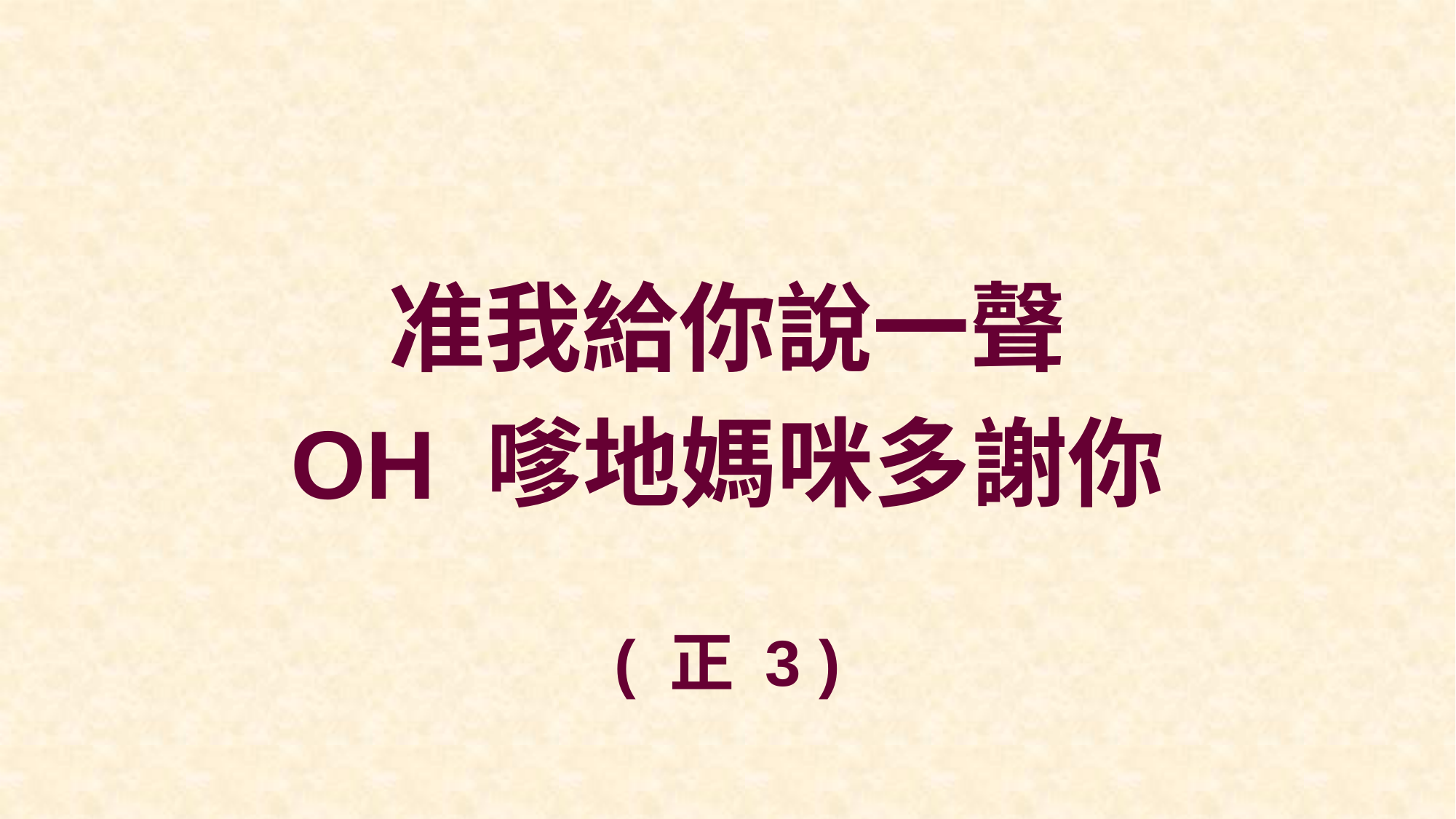

准我給你說一聲
OH 嗲地媽咪多謝你
( 正 3 )